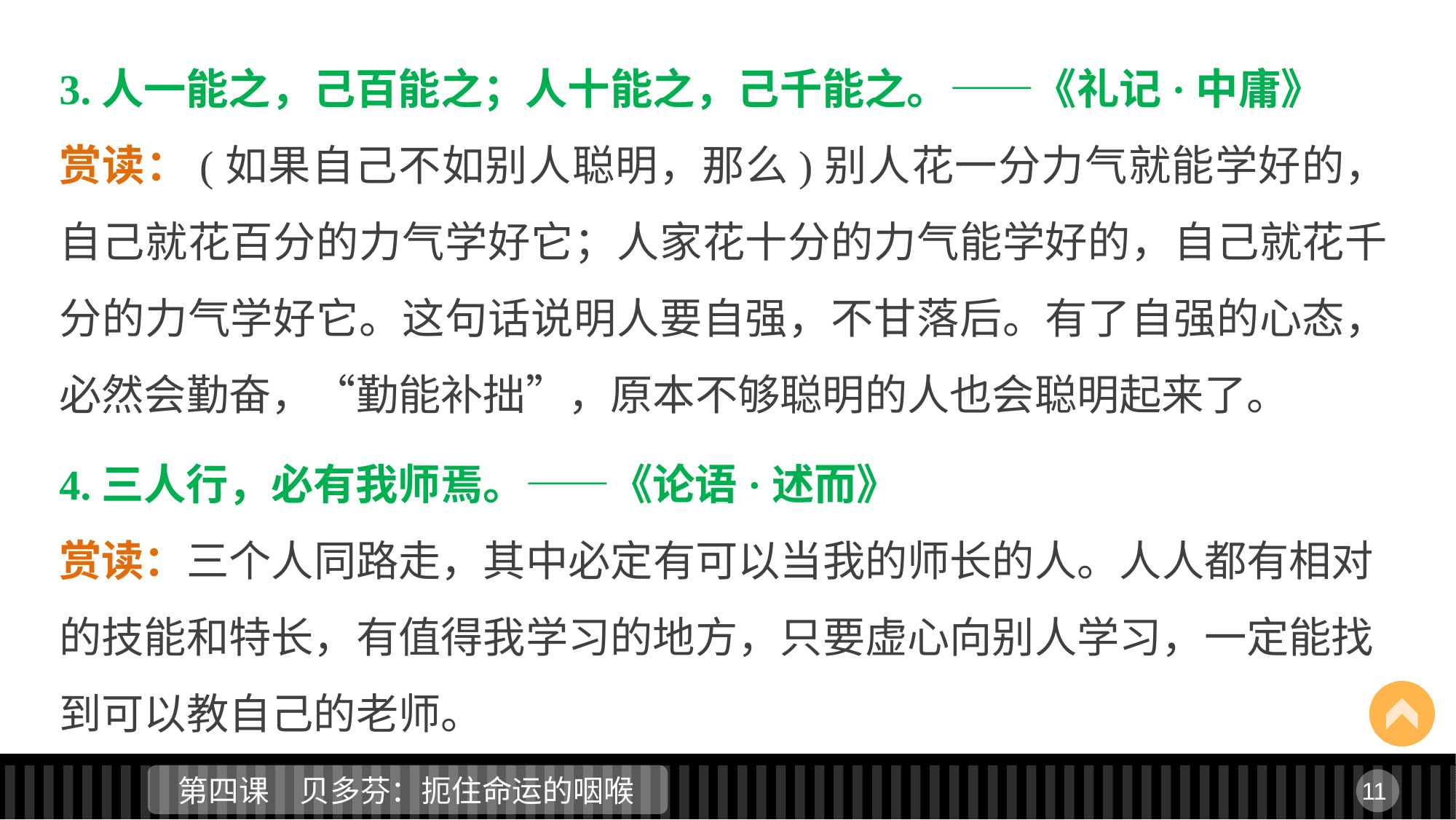

3.人一能之，己百能之；人十能之，己千能之。——《礼记·中庸》
赏读：(如果自己不如别人聪明，那么)别人花一分力气就能学好的，自己就花百分的力气学好它；人家花十分的力气能学好的，自己就花千分的力气学好它。这句话说明人要自强，不甘落后。有了自强的心态，必然会勤奋，“勤能补拙”，原本不够聪明的人也会聪明起来了。
4.三人行，必有我师焉。——《论语·述而》
赏读：三个人同路走，其中必定有可以当我的师长的人。人人都有相对的技能和特长，有值得我学习的地方，只要虚心向别人学习，一定能找到可以教自己的老师。